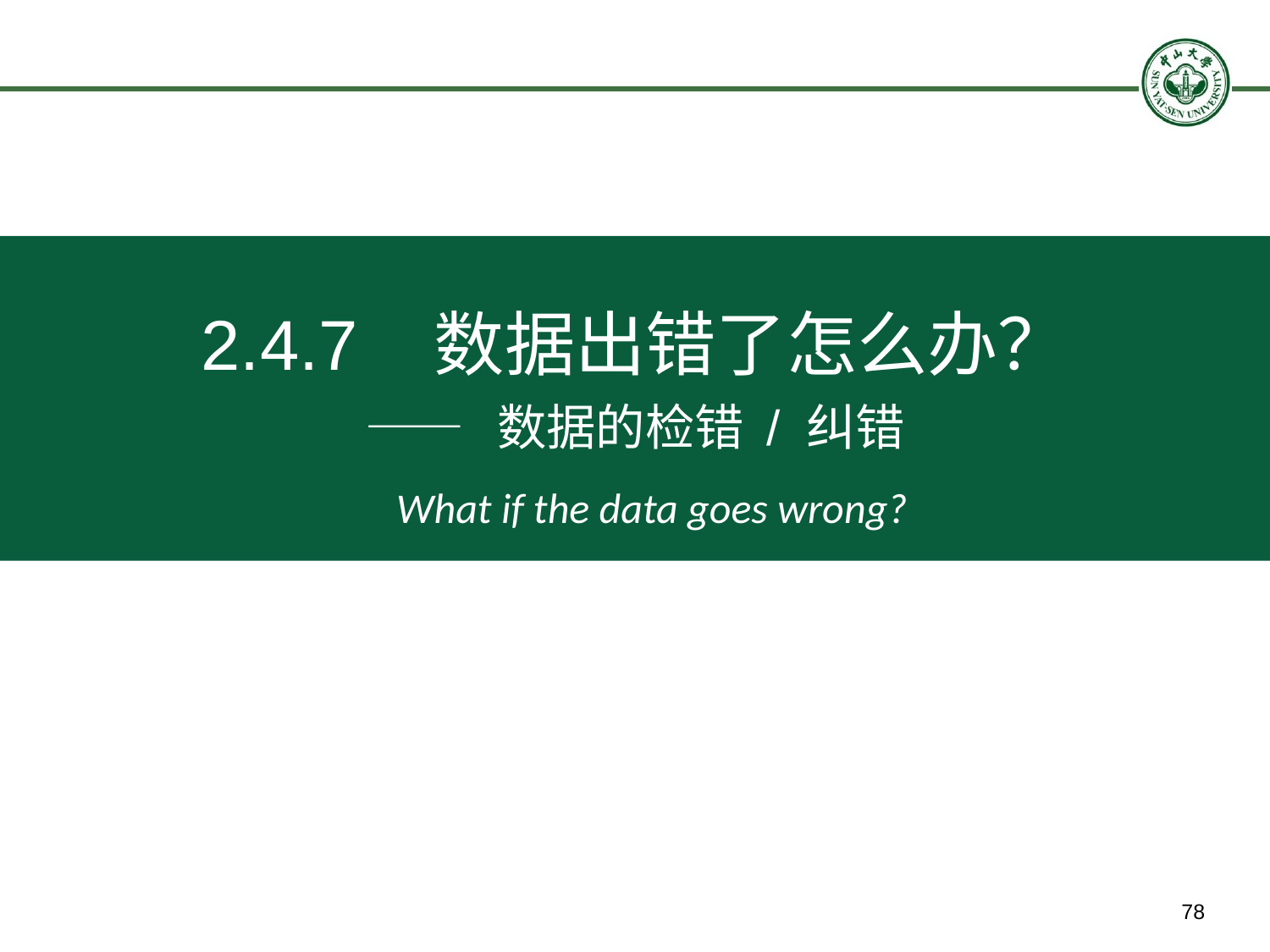

2.4.7   数据出错了怎么办？
——  数据的检错 / 纠错

What if the data goes wrong?